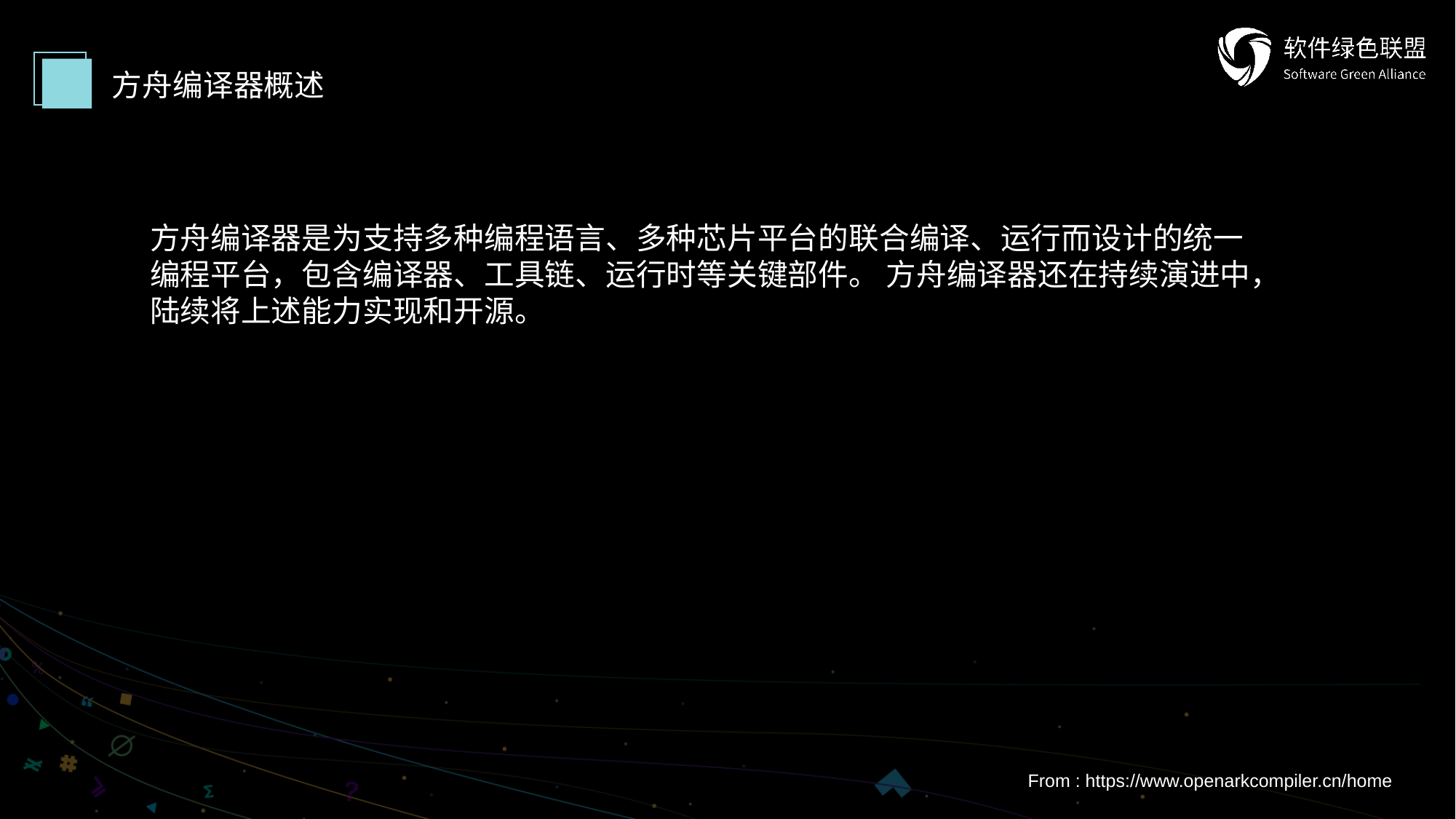

方舟编译器概述
方舟编译器是为支持多种编程语言、多种芯片平台的联合编译、运行而设计的统一编程平台，包含编译器、工具链、运行时等关键部件。 方舟编译器还在持续演进中，陆续将上述能力实现和开源。
From : https://www.openarkcompiler.cn/home